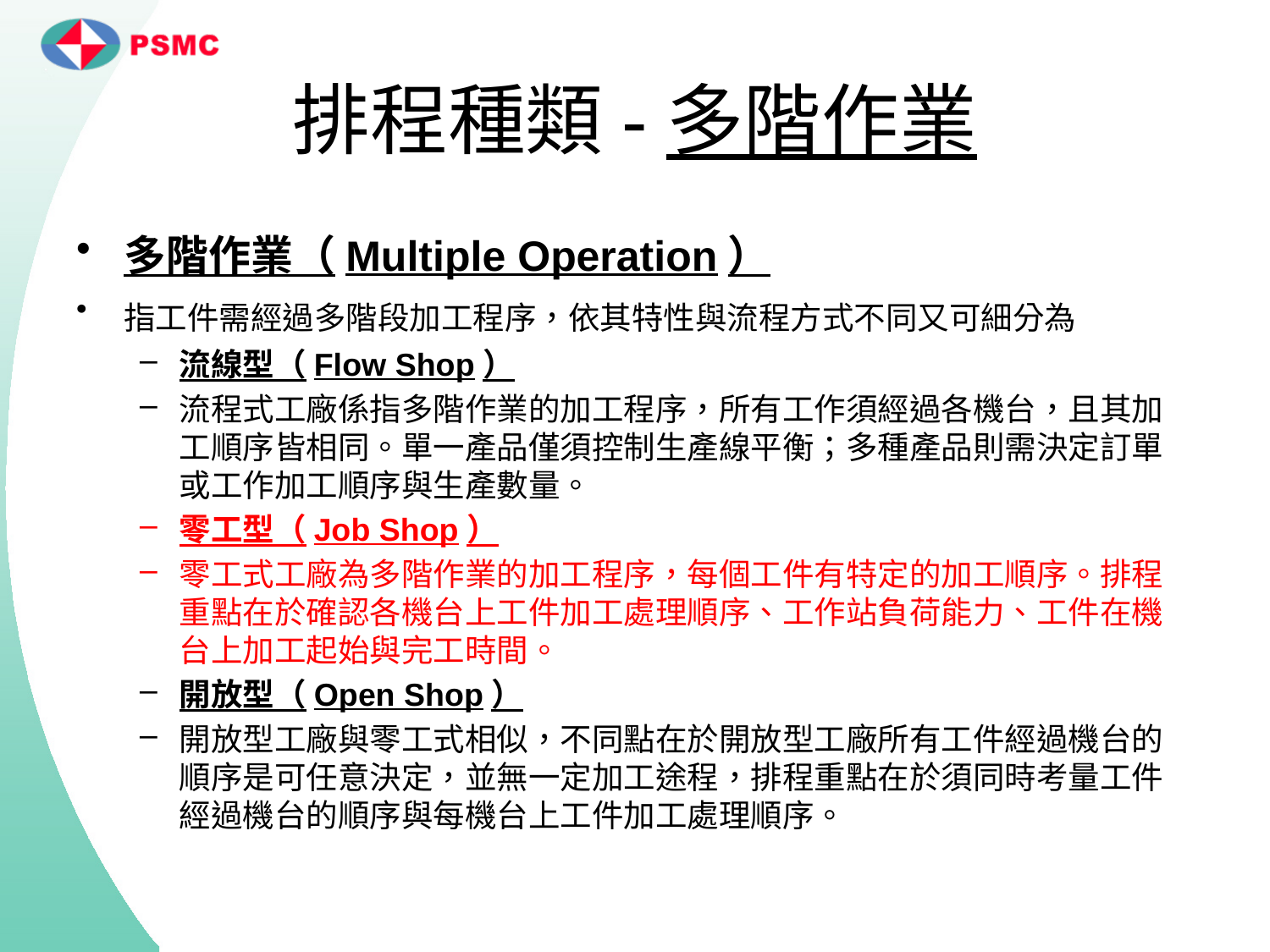

# 排程種類-多階作業
多階作業（Multiple Operation）
指工件需經過多階段加工程序，依其特性與流程方式不同又可細分為
流線型（Flow Shop）
流程式工廠係指多階作業的加工程序，所有工作須經過各機台，且其加工順序皆相同。單一產品僅須控制生產線平衡；多種產品則需決定訂單或工作加工順序與生產數量。
零工型（Job Shop）
零工式工廠為多階作業的加工程序，每個工件有特定的加工順序。排程重點在於確認各機台上工件加工處理順序、工作站負荷能力、工件在機台上加工起始與完工時間。
開放型（Open Shop）
開放型工廠與零工式相似，不同點在於開放型工廠所有工件經過機台的順序是可任意決定，並無一定加工途程，排程重點在於須同時考量工件經過機台的順序與每機台上工件加工處理順序。